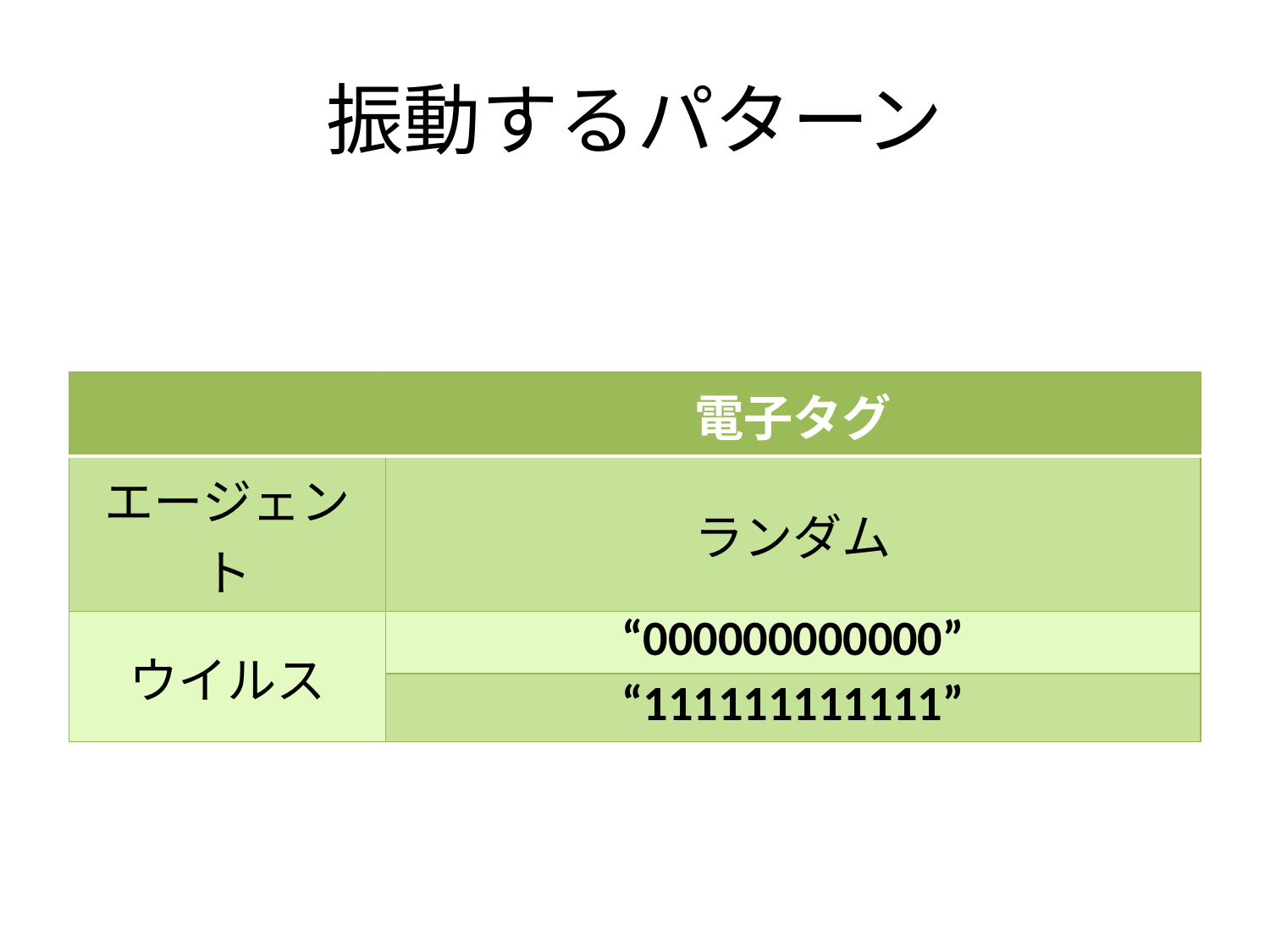

# 振動するパターン
|  | 電子タグ |
| --- | --- |
| エージェント | ランダム |
| ウイルス | “000000000000” |
|  | “111111111111” |